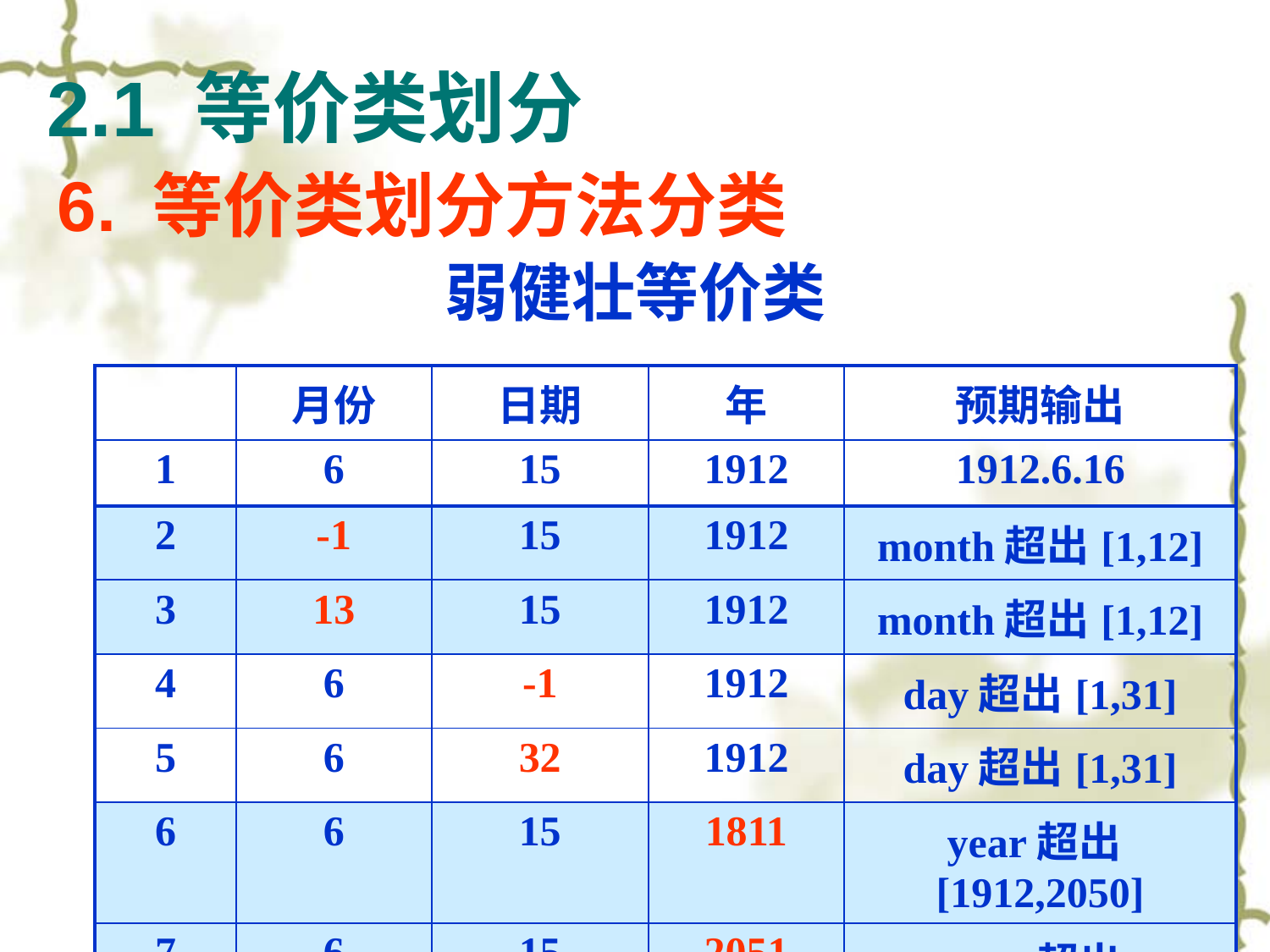

# 2.1 等价类划分
6. 等价类划分方法分类
弱健壮等价类
|  | 月份 | 日期 | 年 | 预期输出 |
| --- | --- | --- | --- | --- |
| 1 | 6 | 15 | 1912 | 1912.6.16 |
| 2 | -1 | 15 | 1912 | month超出[1,12] |
| 3 | 13 | 15 | 1912 | month超出[1,12] |
| 4 | 6 | -1 | 1912 | day超出[1,31] |
| 5 | 6 | 32 | 1912 | day超出[1,31] |
| 6 | 6 | 15 | 1811 | year超出[1912,2050] |
| 7 | 6 | 15 | 2051 | year超出[1912,2050] |